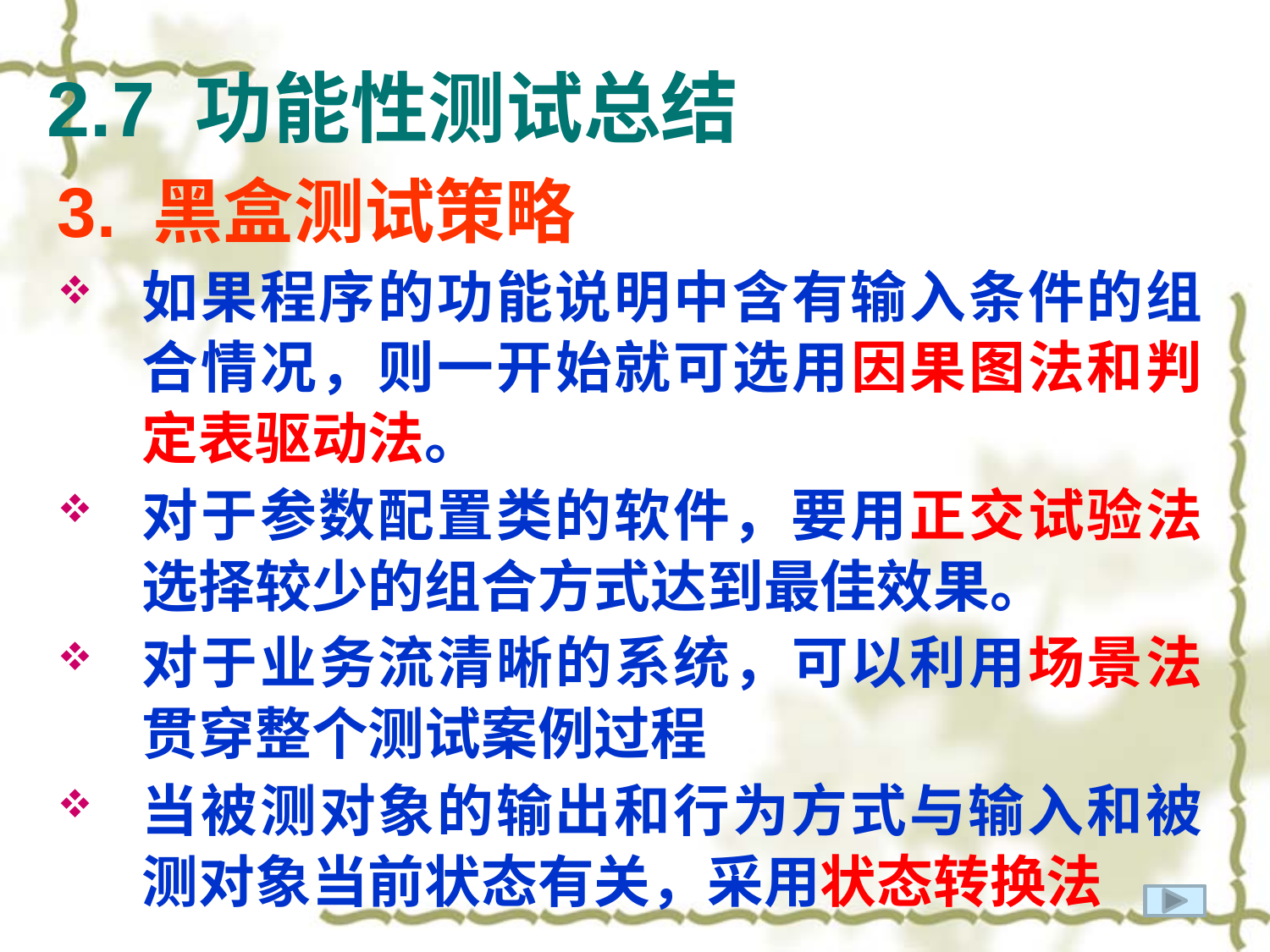

# 2.7 功能性测试总结
3. 黑盒测试策略
如果程序的功能说明中含有输入条件的组合情况，则一开始就可选用因果图法和判定表驱动法。
对于参数配置类的软件，要用正交试验法选择较少的组合方式达到最佳效果。
对于业务流清晰的系统，可以利用场景法贯穿整个测试案例过程
当被测对象的输出和行为方式与输入和被测对象当前状态有关，采用状态转换法